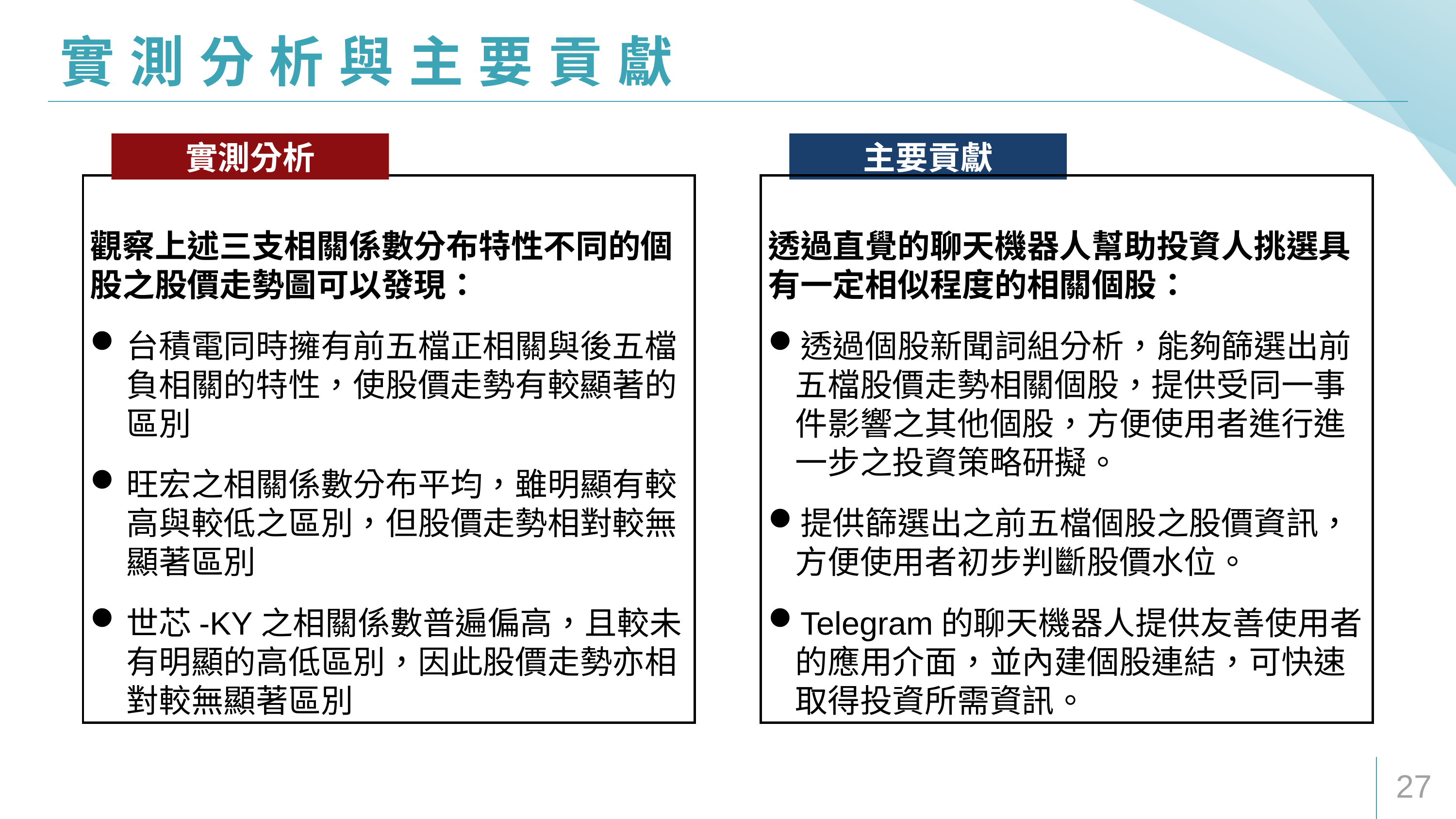

# 實測分析與主要貢獻
實測分析

觀察上述三支相關係數分布特性不同的個股之股價走勢圖可以發現：
台積電同時擁有前五檔正相關與後五檔負相關的特性，使股價走勢有較顯著的區別
旺宏之相關係數分布平均，雖明顯有較高與較低之區別，但股價走勢相對較無顯著區別
世芯-KY之相關係數普遍偏高，且較未有明顯的高低區別，因此股價走勢亦相對較無顯著區別
主要貢獻

透過直覺的聊天機器人幫助投資人挑選具有一定相似程度的相關個股：
透過個股新聞詞組分析，能夠篩選出前五檔股價走勢相關個股，提供受同一事件影響之其他個股，方便使用者進行進一步之投資策略研擬。
提供篩選出之前五檔個股之股價資訊，方便使用者初步判斷股價水位。
Telegram的聊天機器人提供友善使用者的應用介面，並內建個股連結，可快速取得投資所需資訊。
27